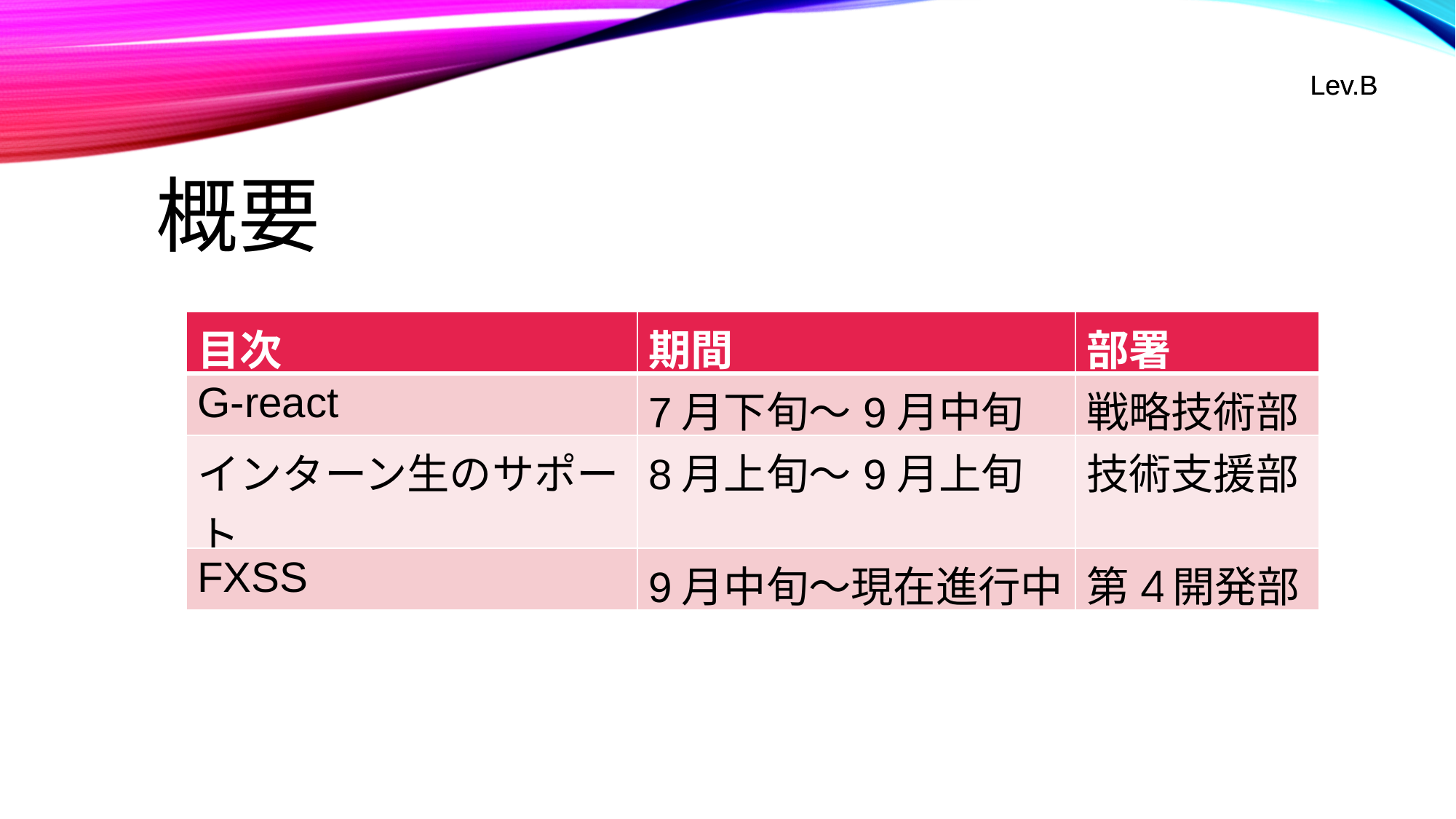

概要

| 目次 | 期間 | 部署 |
| --- | --- | --- |
| G-react | 7月下旬～9月中旬 | 戦略技術部 |
| インターン生のサポート | 8月上旬～9月上旬 | 技術支援部 |
| FXSS | 9月中旬～現在進行中 | 第4開発部 |